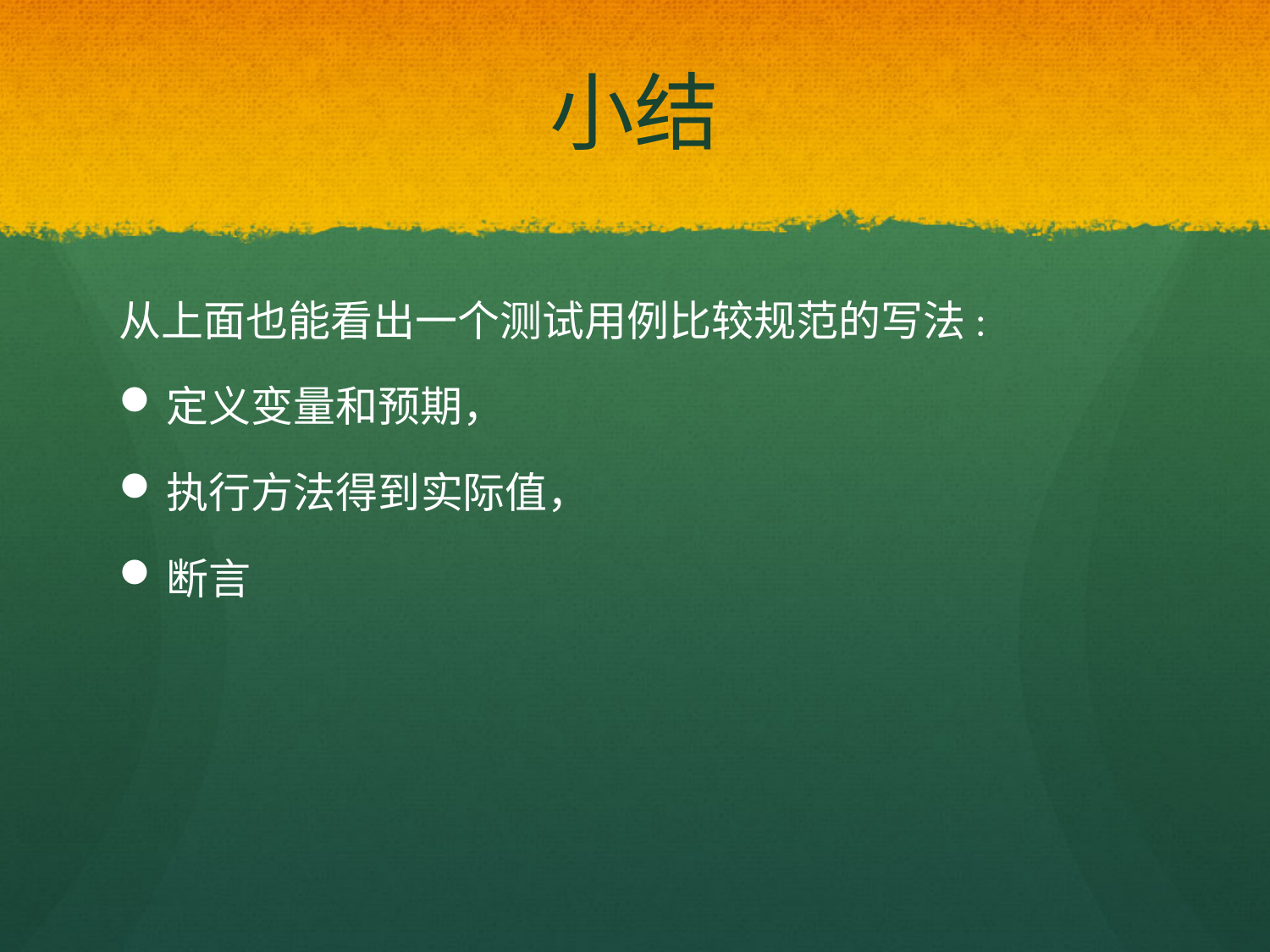

# 小结
从上面也能看出一个测试用例比较规范的写法:
定义变量和预期，
执行方法得到实际值，
断言